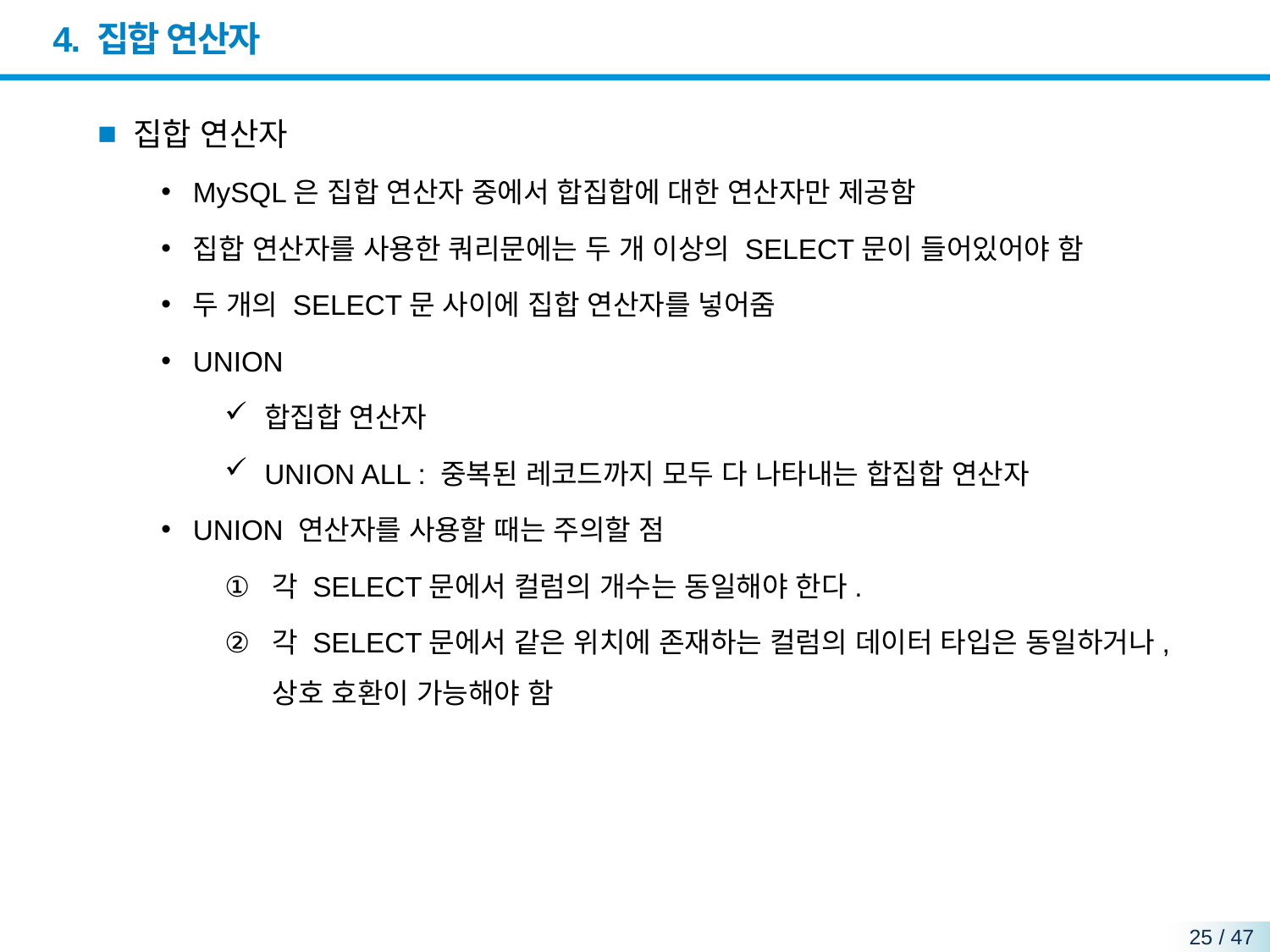

# 4. 집합 연산자
집합 연산자
MySQL은 집합 연산자 중에서 합집합에 대한 연산자만 제공함
집합 연산자를 사용한 쿼리문에는 두 개 이상의 SELECT문이 들어있어야 함
두 개의 SELECT문 사이에 집합 연산자를 넣어줌
UNION
합집합 연산자
UNION ALL : 중복된 레코드까지 모두 다 나타내는 합집합 연산자
UNION 연산자를 사용할 때는 주의할 점
각 SELECT문에서 컬럼의 개수는 동일해야 한다.
각 SELECT문에서 같은 위치에 존재하는 컬럼의 데이터 타입은 동일하거나, 상호 호환이 가능해야 함